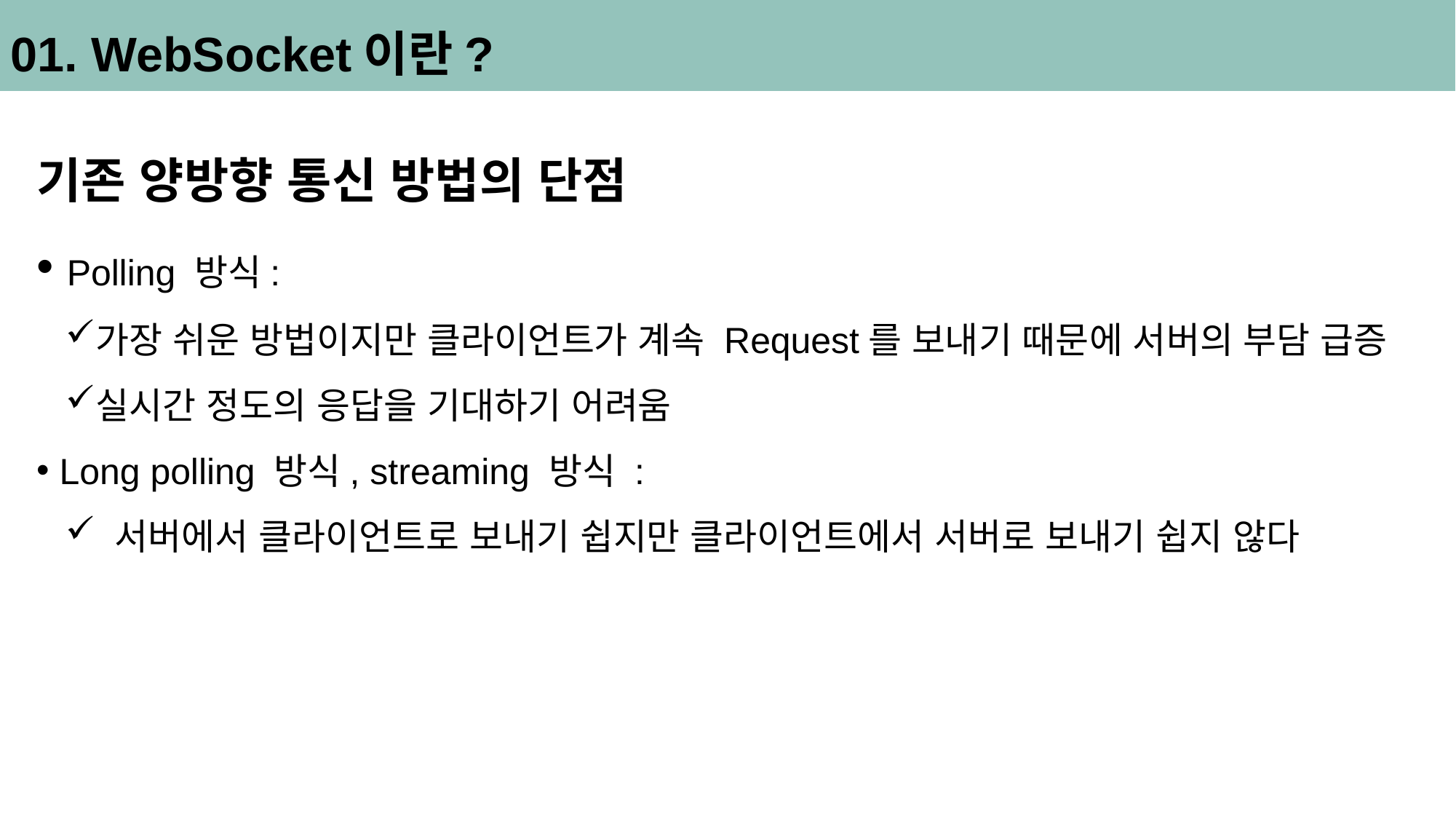

01. WebSocket이란?
기존 양방향 통신 방법의 단점
 Polling 방식:
가장 쉬운 방법이지만 클라이언트가 계속 Request를 보내기 때문에 서버의 부담 급증
실시간 정도의 응답을 기대하기 어려움
 Long polling 방식, streaming 방식 :
 서버에서 클라이언트로 보내기 쉽지만 클라이언트에서 서버로 보내기 쉽지 않다